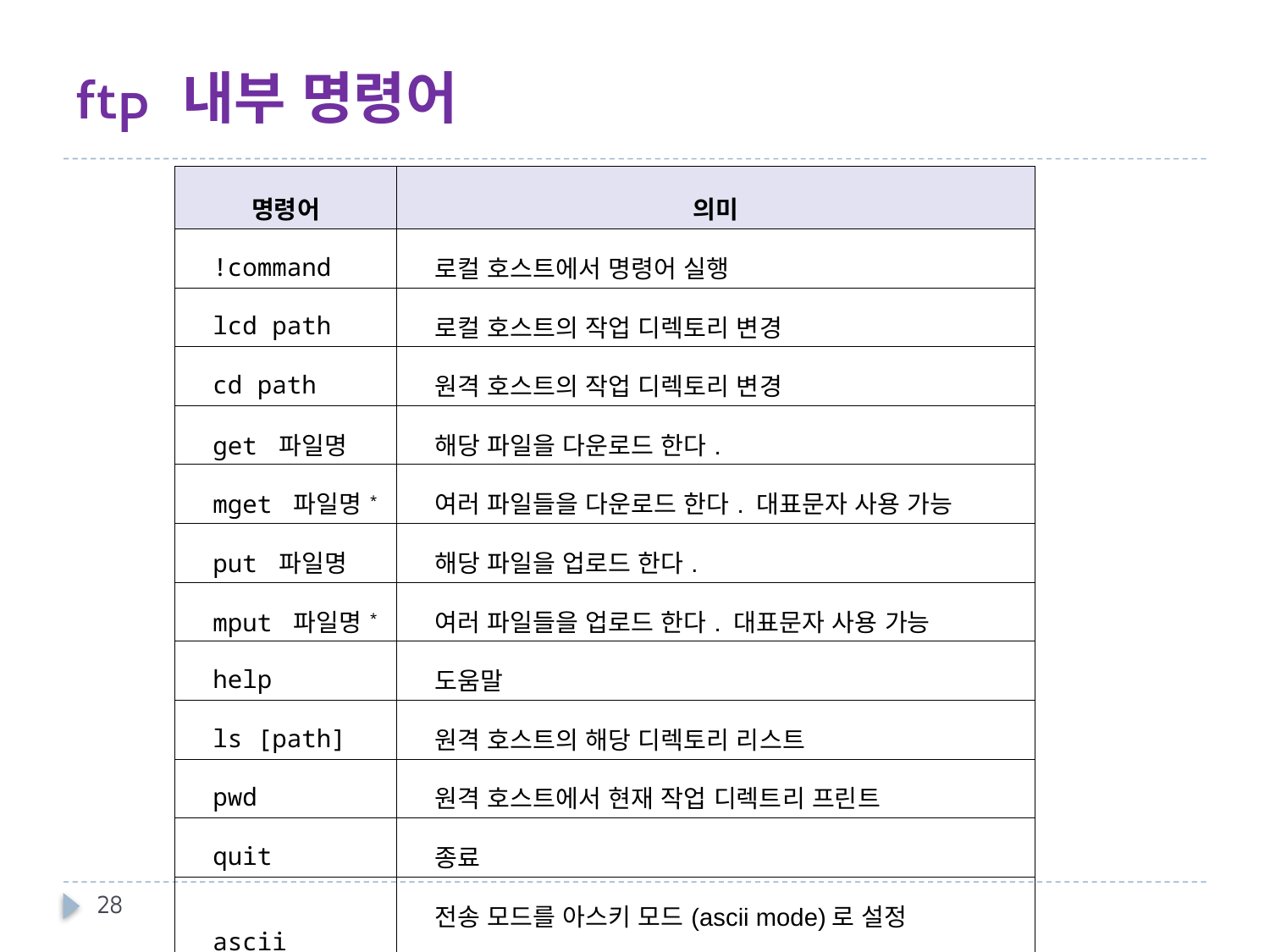

# ftp 내부 명령어
| 명령어 | 의미 |
| --- | --- |
| !command | 로컬 호스트에서 명령어 실행 |
| lcd path | 로컬 호스트의 작업 디렉토리 변경 |
| cd path | 원격 호스트의 작업 디렉토리 변경 |
| get 파일명 | 해당 파일을 다운로드 한다. |
| mget 파일명\* | 여러 파일들을 다운로드 한다. 대표문자 사용 가능 |
| put 파일명 | 해당 파일을 업로드 한다. |
| mput 파일명\* | 여러 파일들을 업로드 한다. 대표문자 사용 가능 |
| help | 도움말 |
| ls [path] | 원격 호스트의 해당 디렉토리 리스트 |
| pwd | 원격 호스트에서 현재 작업 디렉트리 프린트 |
| quit | 종료 |
| ascii | 전송 모드를 아스키 모드(ascii mode)로 설정 (기본 설정이며 텍스트 파일 전송 시 사용) |
| bin | 전송 모드를 이진 모드(binary mode)로 설정 (실행 파일, 이진 파일 전송 시 사용) |
28